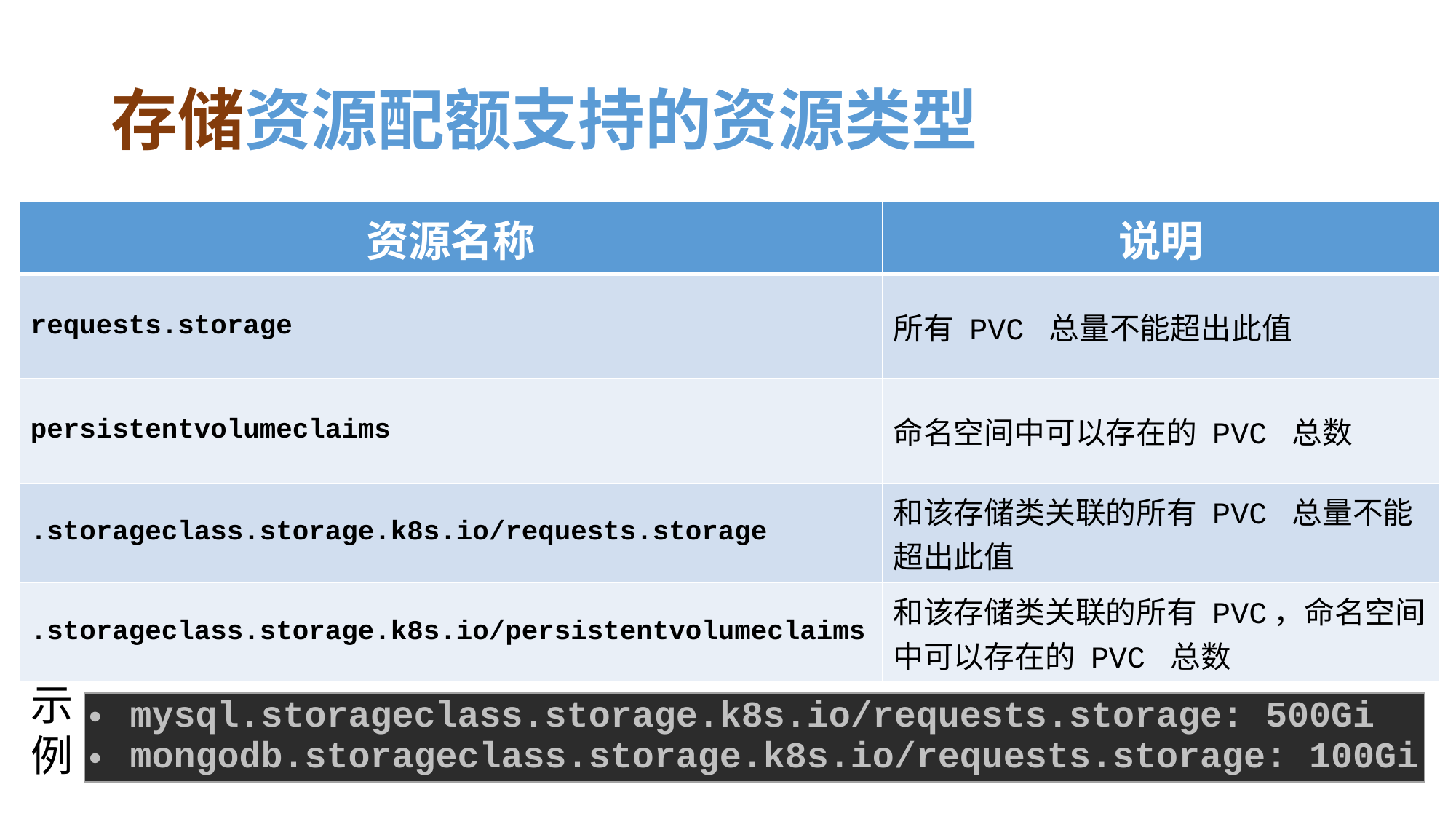

# 存储资源配额支持的资源类型
| 资源名称 | 说明 |
| --- | --- |
| requests.storage | 所有 PVC 总量不能超出此值 |
| persistentvolumeclaims | 命名空间中可以存在的 PVC 总数 |
| .storageclass.storage.k8s.io/requests.storage | 和该存储类关联的所有 PVC 总量不能超出此值 |
| .storageclass.storage.k8s.io/persistentvolumeclaims | 和该存储类关联的所有 PVC，命名空间中可以存在的 PVC 总数 |
示
例
| mysql.storageclass.storage.k8s.io/requests.storage: 500Gi mongodb.storageclass.storage.k8s.io/requests.storage: 100Gi |
| --- |